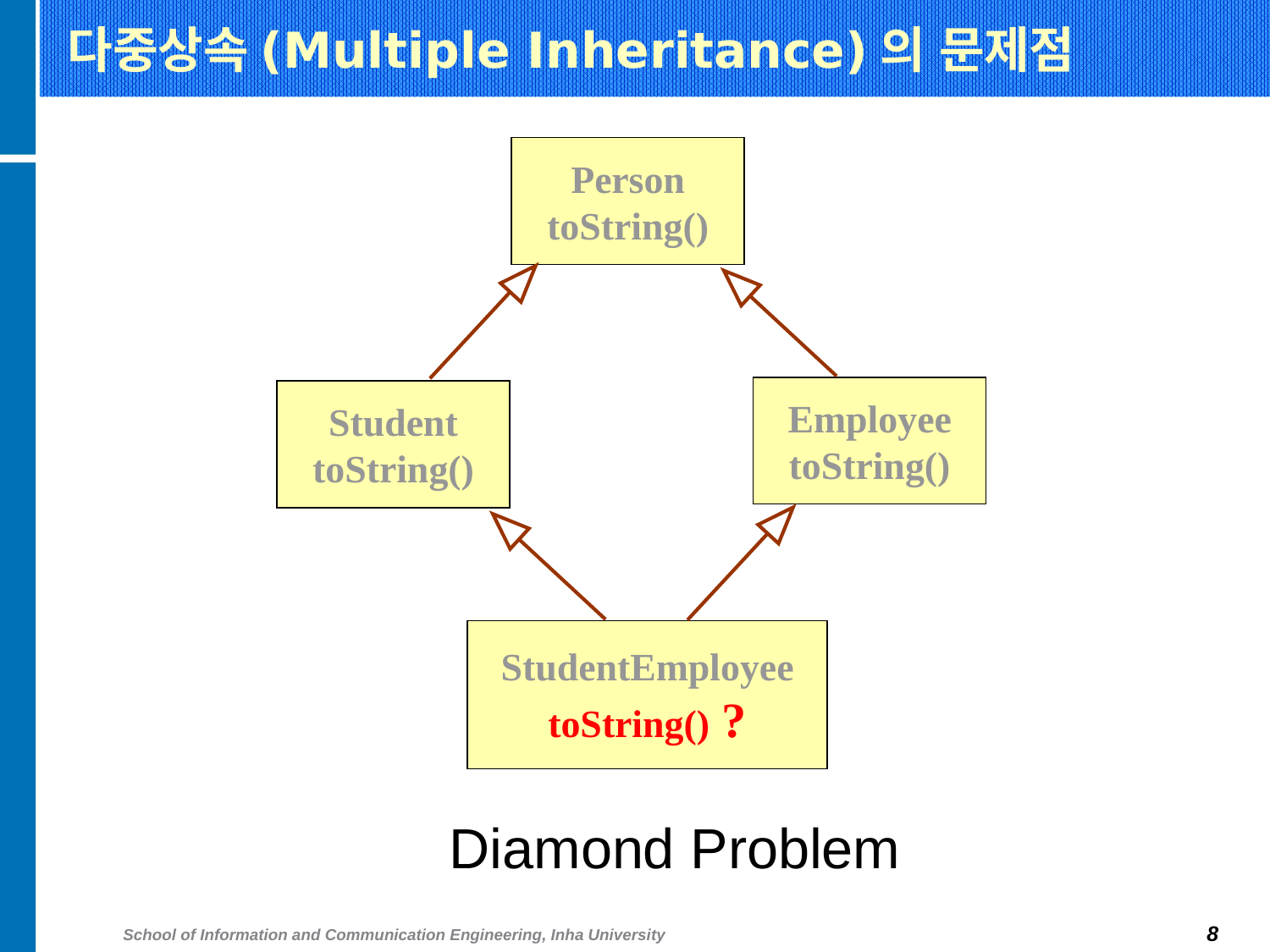

# 다중상속(Multiple Inheritance)의 문제점
Person
toString()

Employee
toString()
Student
toString()

StudentEmployee
toString() ?
Diamond Problem